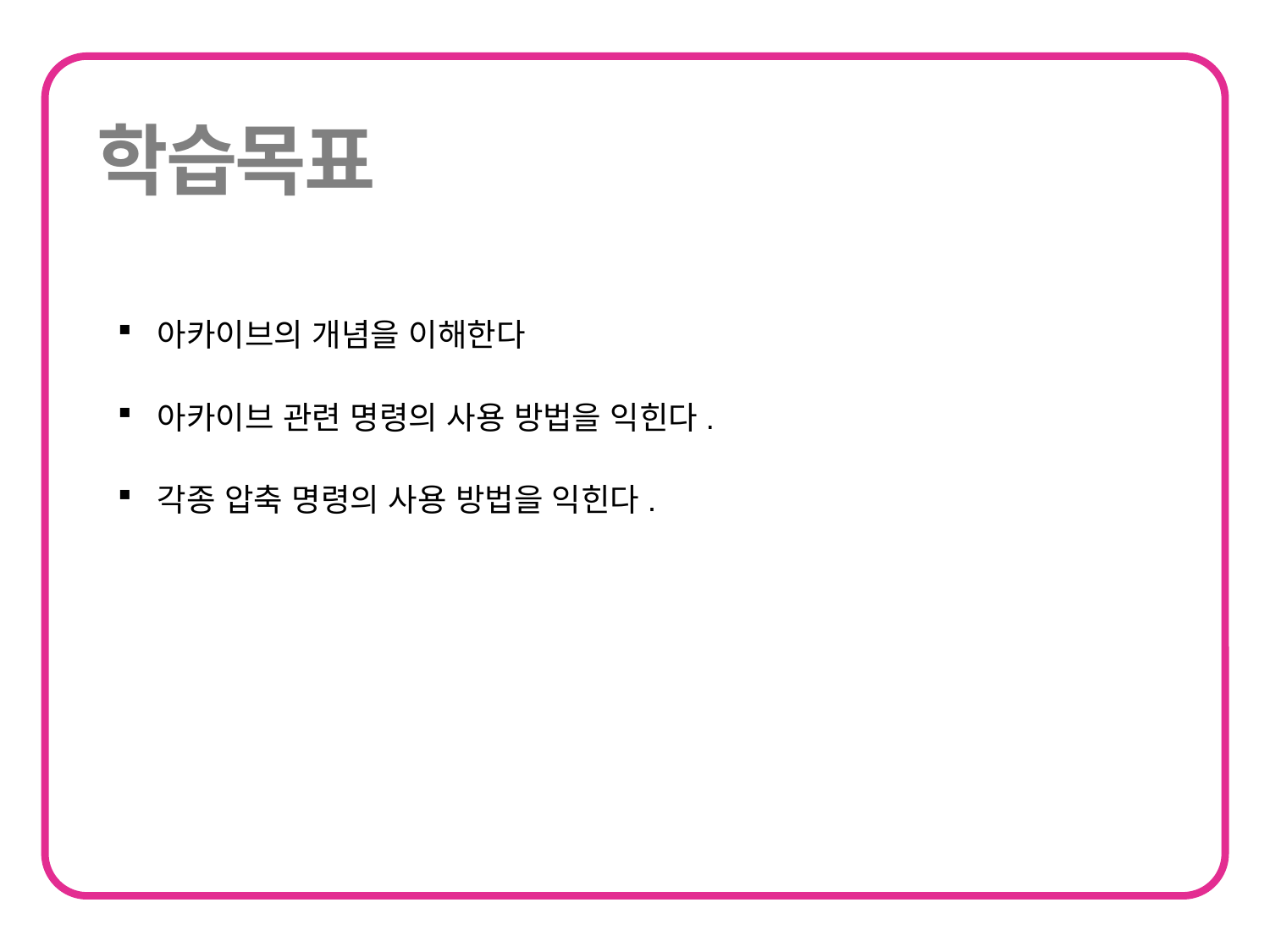

아카이브의 개념을 이해한다
아카이브 관련 명령의 사용 방법을 익힌다.
각종 압축 명령의 사용 방법을 익힌다.